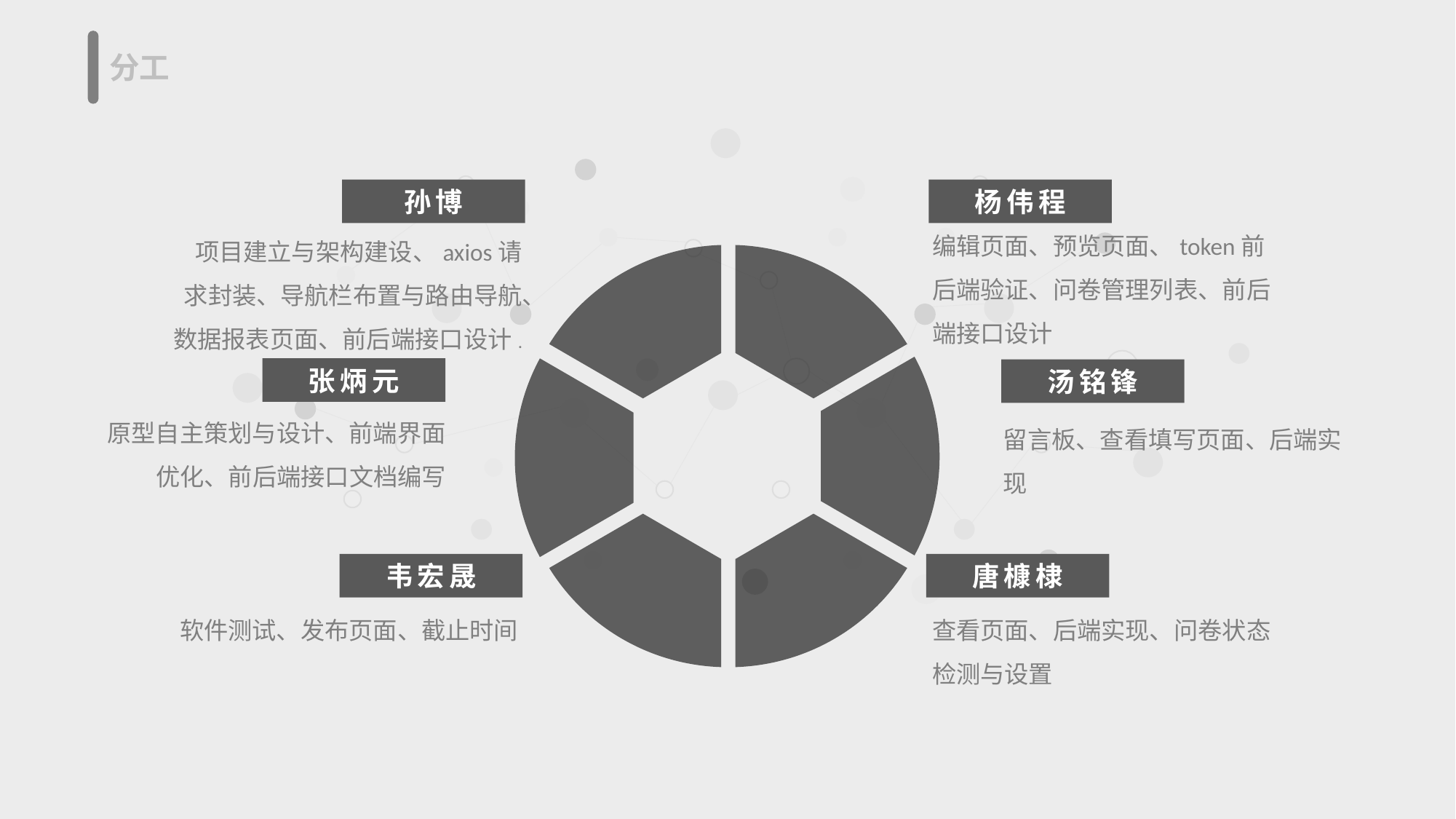

分工

孙博
杨伟程

编辑页面、预览页面、token前后端验证、问卷管理列表、前后端接口设计
项目建立与架构建设、axios请求封装、导航栏布置与路由导航、数据报表页面、前后端接口设计.

张炳元

汤铭锋

原型自主策划与设计、前端界面优化、前后端接口文档编写
留言板、查看填写页面、后端实现

韦宏晟
唐槺棣

软件测试、发布页面、截止时间
查看页面、后端实现、问卷状态检测与设置